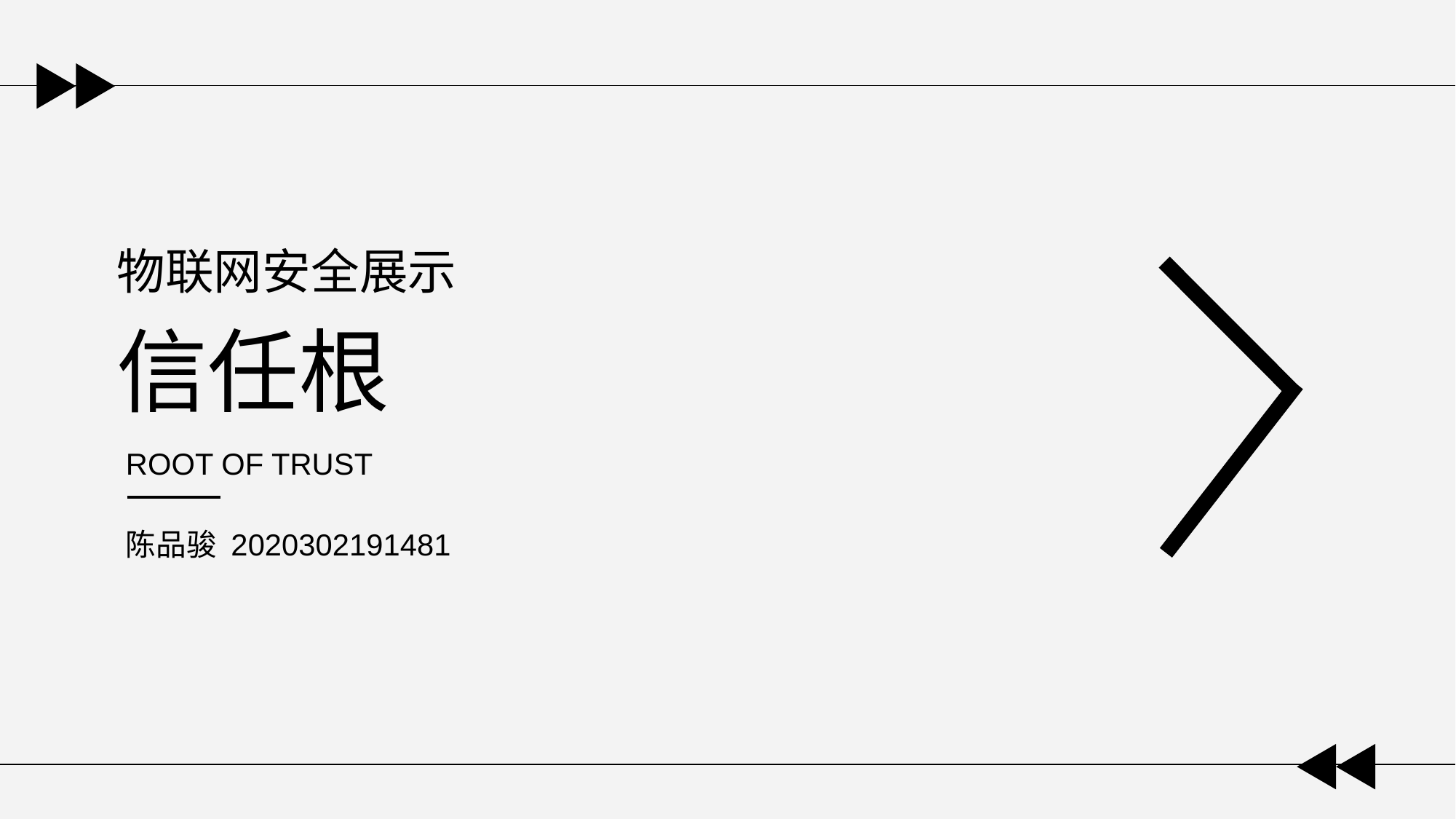

物联网安全展示
信任根
ROOT OF TRUST
陈品骏 2020302191481